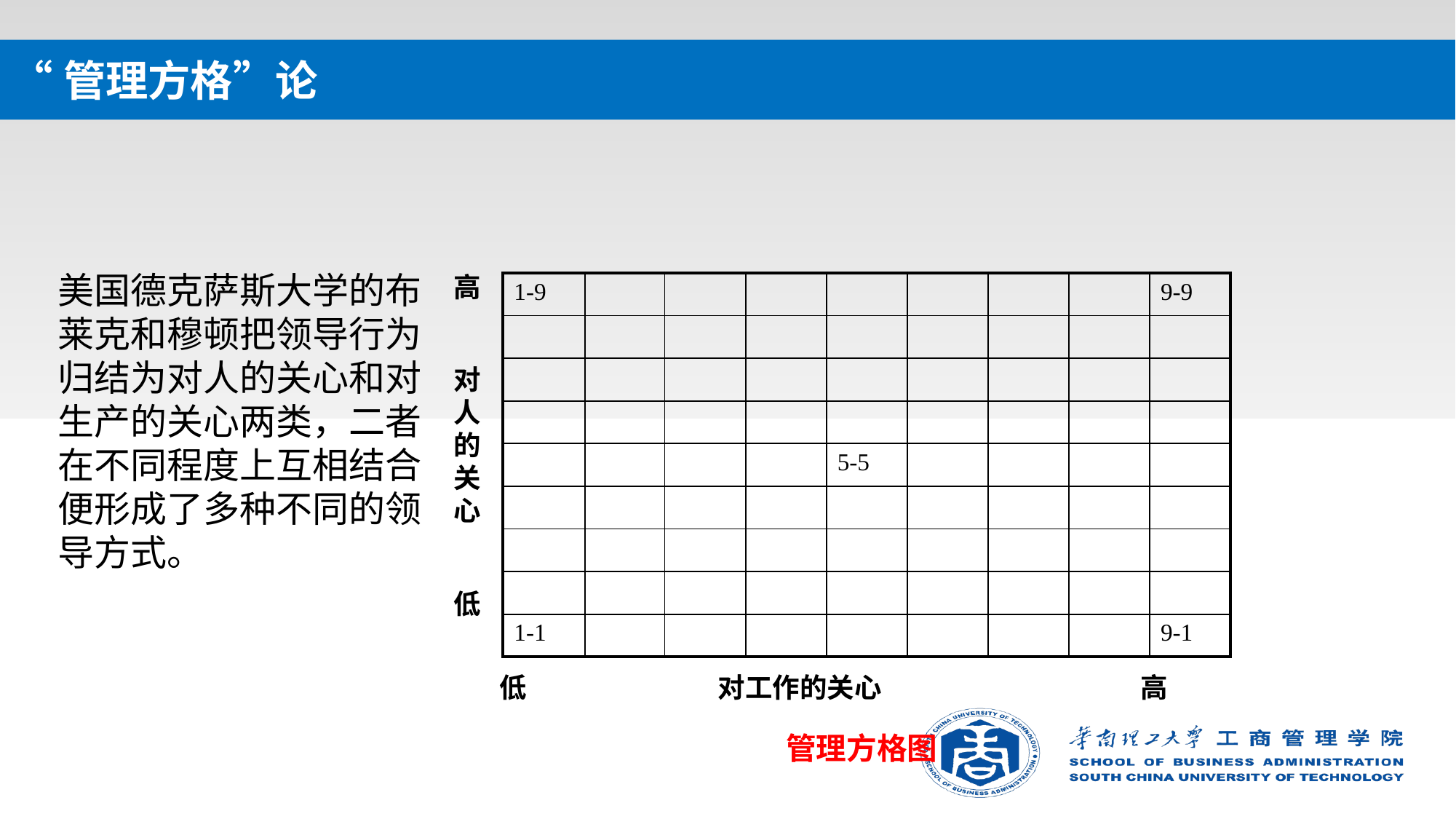

# “管理方格”论
美国德克萨斯大学的布莱克和穆顿把领导行为归结为对人的关心和对生产的关心两类，二者在不同程度上互相结合便形成了多种不同的领导方式。
高

对人的关心

低
| 1-9 |  |  |  |  |  |  |  | 9-9 |
| --- | --- | --- | --- | --- | --- | --- | --- | --- |
|  |  |  |  |  |  |  |  |  |
|  |  |  |  |  |  |  |  |  |
|  |  |  |  |  |  |  |  |  |
|  |  |  |  | 5-5 |  |  |  |  |
|  |  |  |  |  |  |  |  |  |
|  |  |  |  |  |  |  |  |  |
|  |  |  |  |  |  |  |  |  |
| 1-1 |  |  |  |  |  |  |  | 9-1 |
低                               对工作的关心                                          高
管理方格图